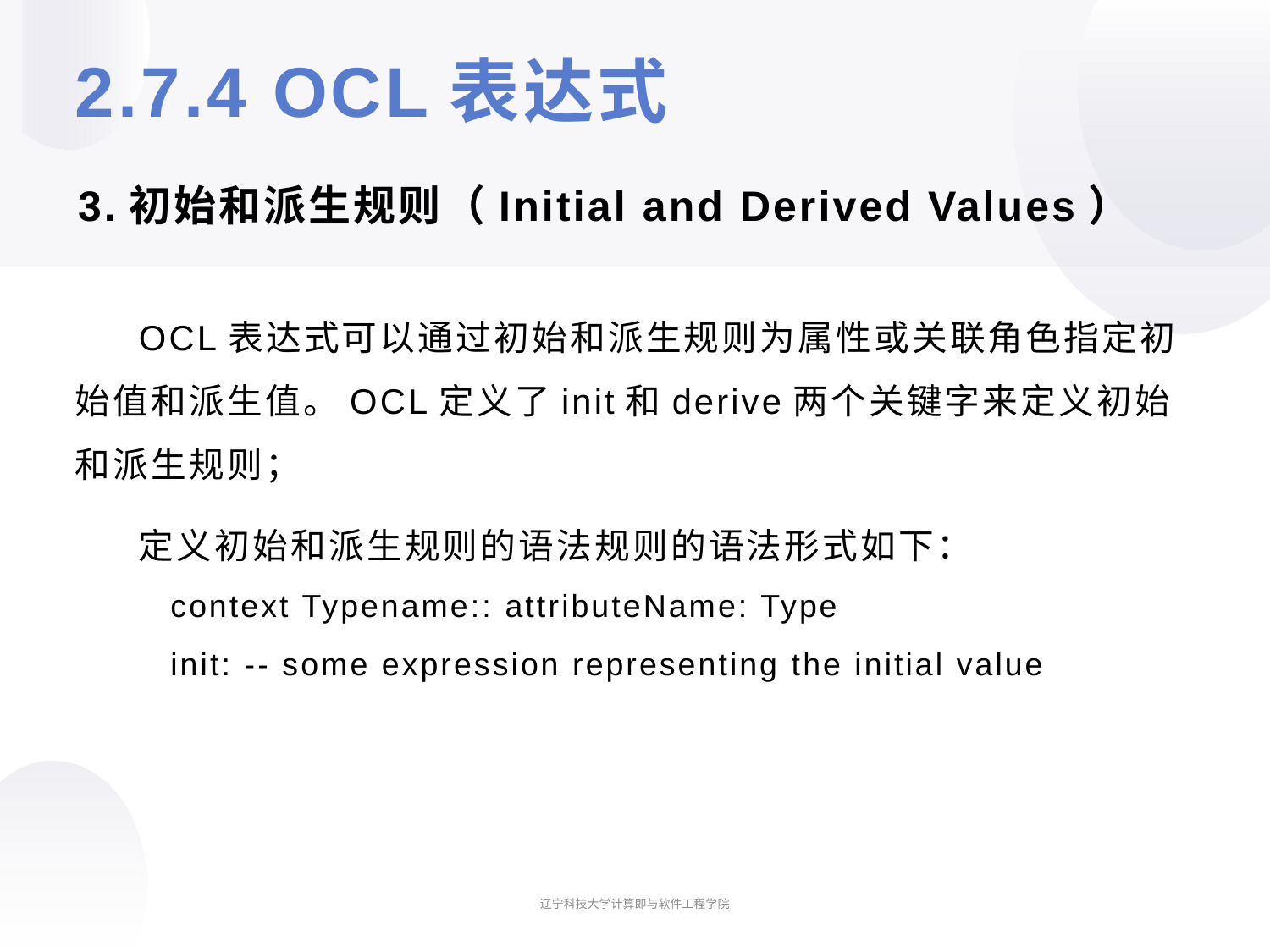

# 2.7.4 OCL表达式
3.初始和派生规则（Initial and Derived Values）

OCL表达式可以通过初始和派生规则为属性或关联角色指定初始值和派生值。OCL定义了init和derive两个关键字来定义初始和派生规则；
定义初始和派生规则的语法规则的语法形式如下：
context Typename:: attributeName: Type
init: -- some expression representing the initial value

辽宁科技大学计算即与软件工程学院
139